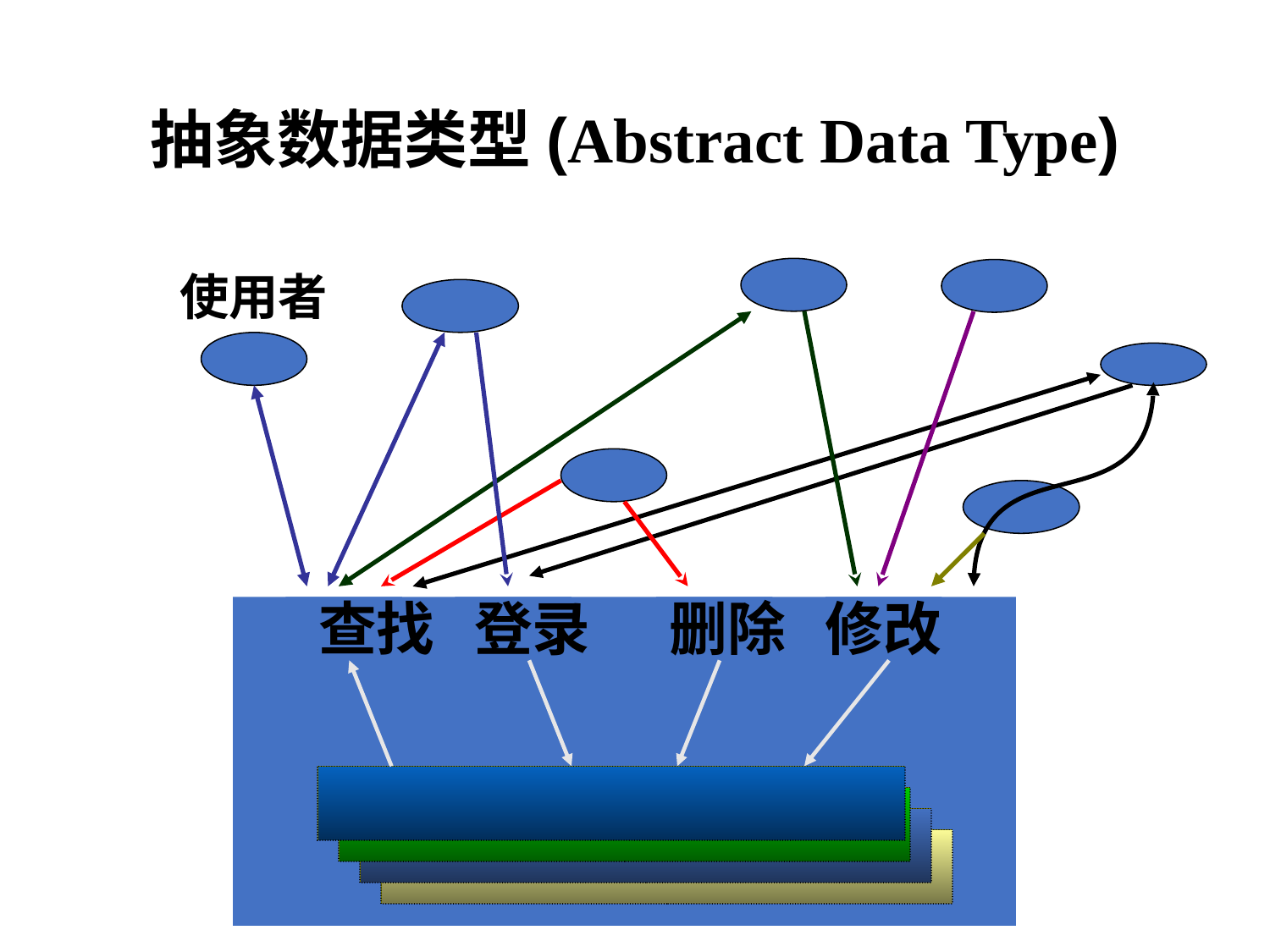

# 抽象数据类型(Abstract Data Type)

使用者

查找   登录      删除   修改